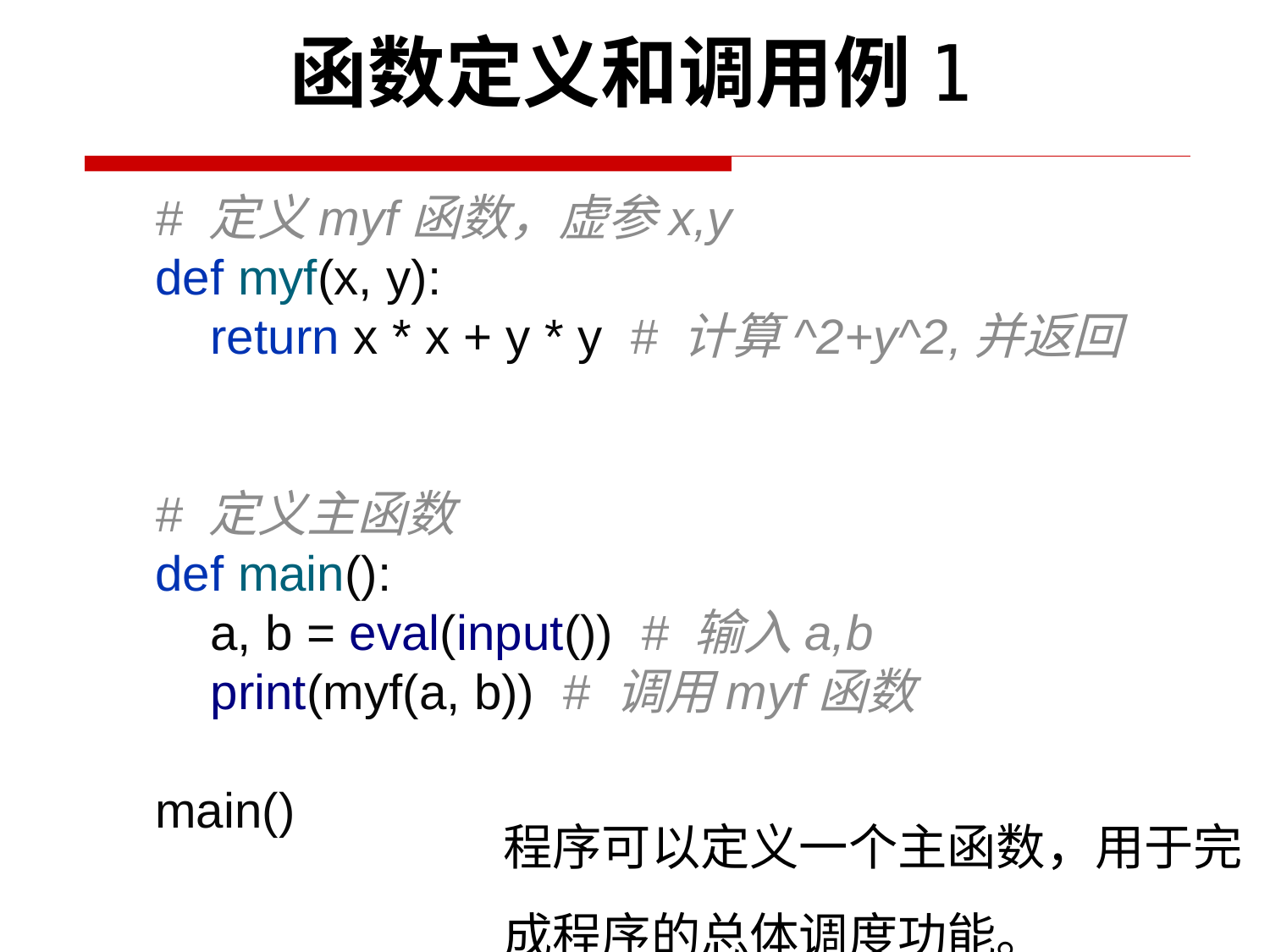

函数定义和调用例1
# 定义myf函数，虚参x,y def myf(x, y): return x * x + y * y  # 计算^2+y^2,并返回 # 定义主函数 def main(): a, b = eval(input())  # 输入a,b print(myf(a, b))  # 调用myf函数 main()
程序可以定义一个主函数，用于完成程序的总体调度功能。